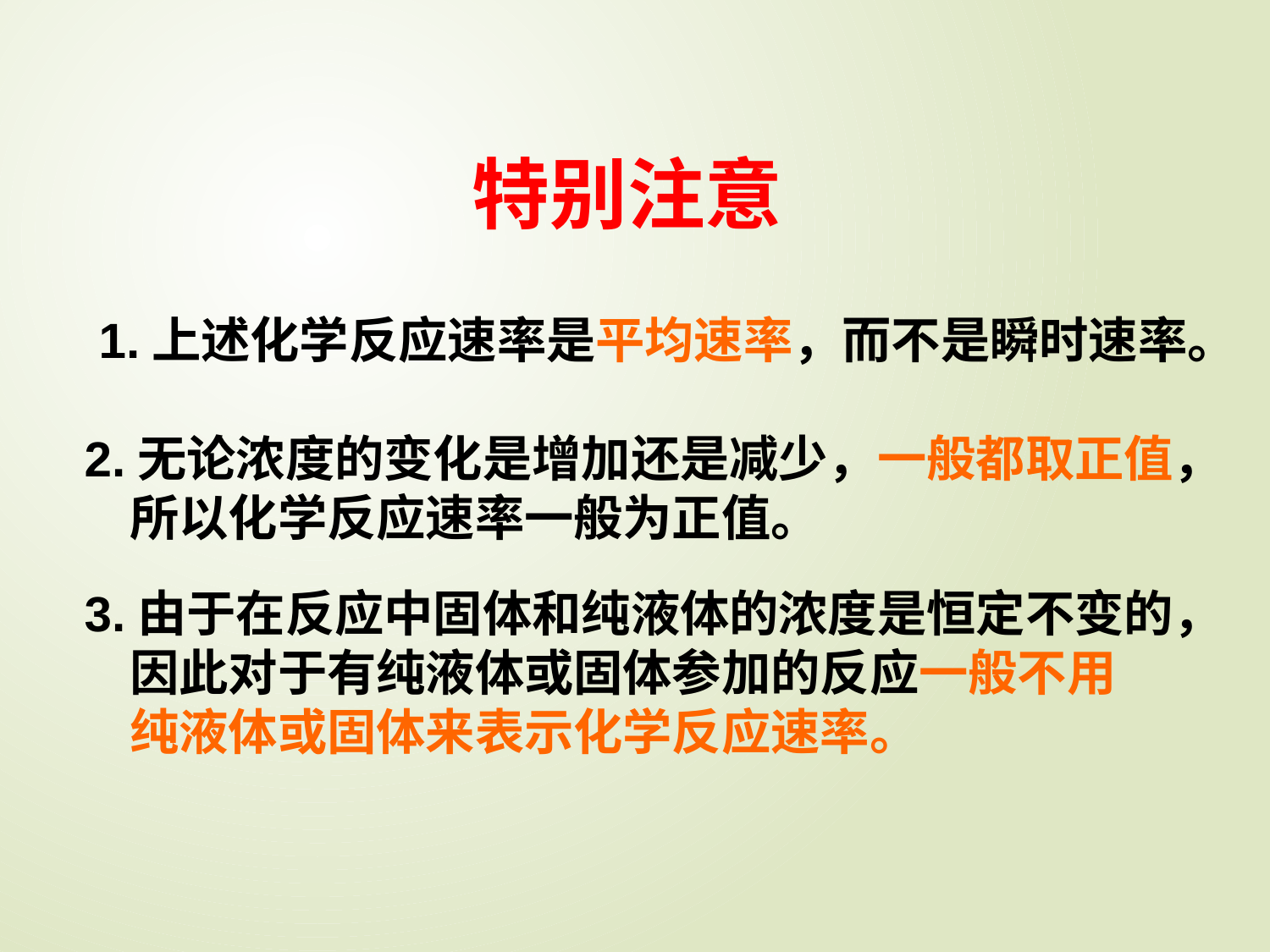

特别注意
1.上述化学反应速率是平均速率，而不是瞬时速率。
2.无论浓度的变化是增加还是减少，一般都取正值，
   所以化学反应速率一般为正值。
3.由于在反应中固体和纯液体的浓度是恒定不变的，
   因此对于有纯液体或固体参加的反应一般不用
   纯液体或固体来表示化学反应速率。